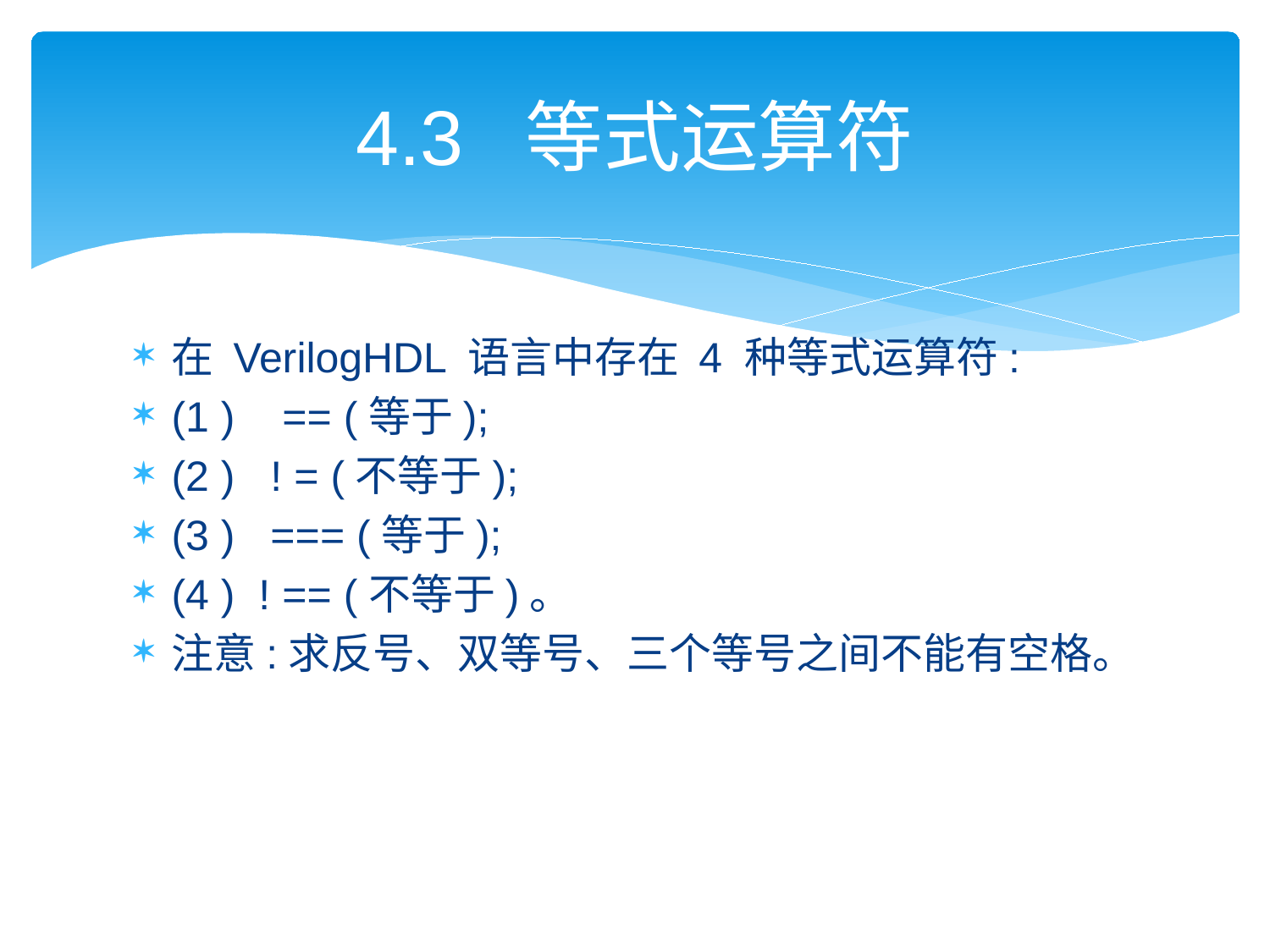

# 4.3  等式运算符
在 VerilogHDL 语言中存在 4 种等式运算符:
(1 )    == (等于);
(2 )   ! = (不等于);
(3 )   === (等于);
(4 )  ! == (不等于)。
注意:求反号、双等号、三个等号之间不能有空格。